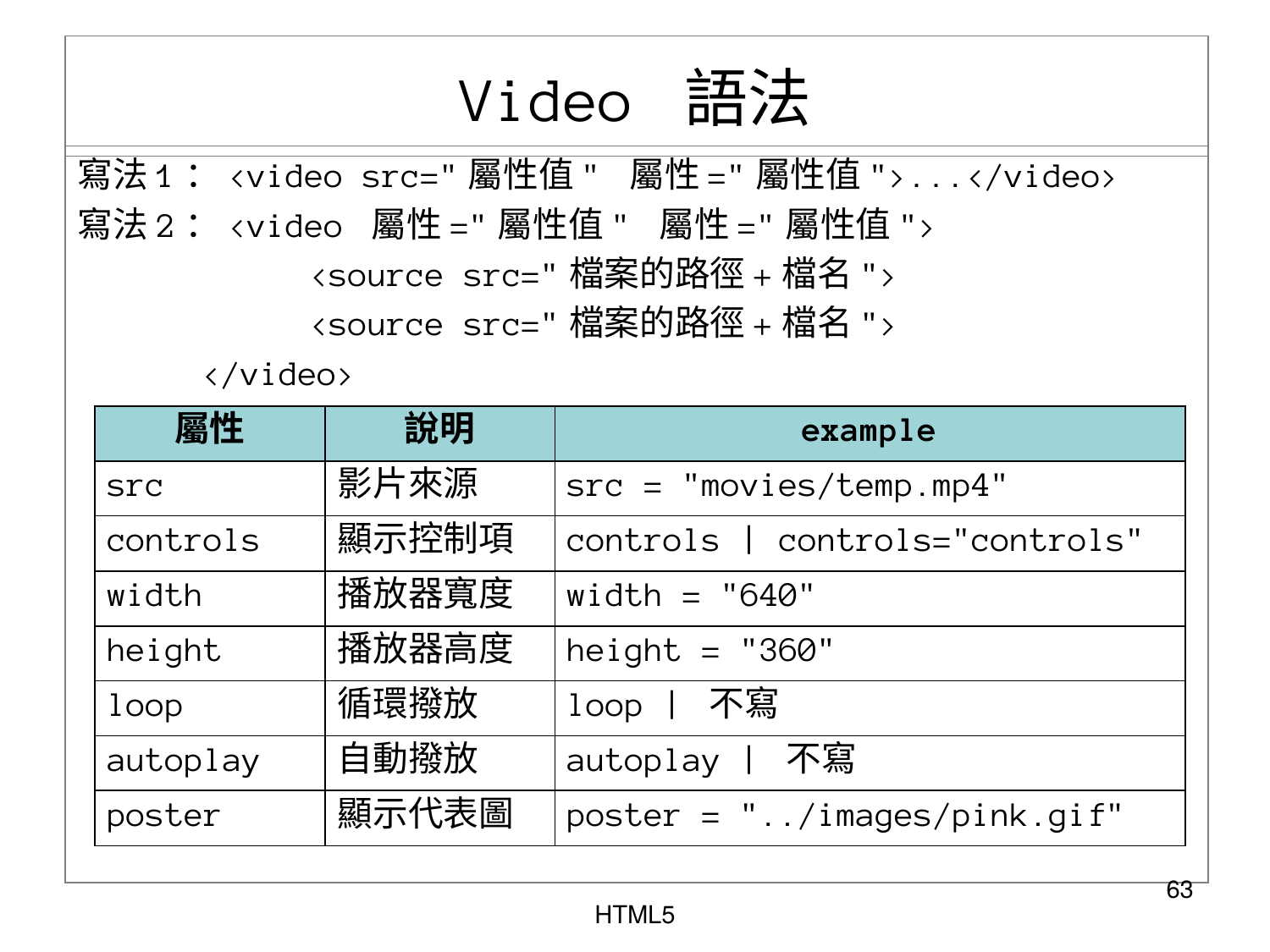

# Video 語法
寫法1：<video src="屬性值" 屬性="屬性值">...</video>
寫法2：<video 屬性="屬性值" 屬性="屬性值">
		   <source src="檔案的路徑+檔名">
	   	   <source src="檔案的路徑+檔名">
	    </video>

| 屬性 | 說明 | example |
| --- | --- | --- |
| src | 影片來源 | src = "movies/temp.mp4" |
| controls | 顯示控制項 | controls | controls="controls" |
| width | 播放器寬度 | width = "640" |
| height | 播放器高度 | height = "360" |
| loop | 循環撥放 | loop | 不寫 |
| autoplay | 自動撥放 | autoplay | 不寫 |
| poster | 顯示代表圖 | poster = "../images/pink.gif" |
63
HTML5